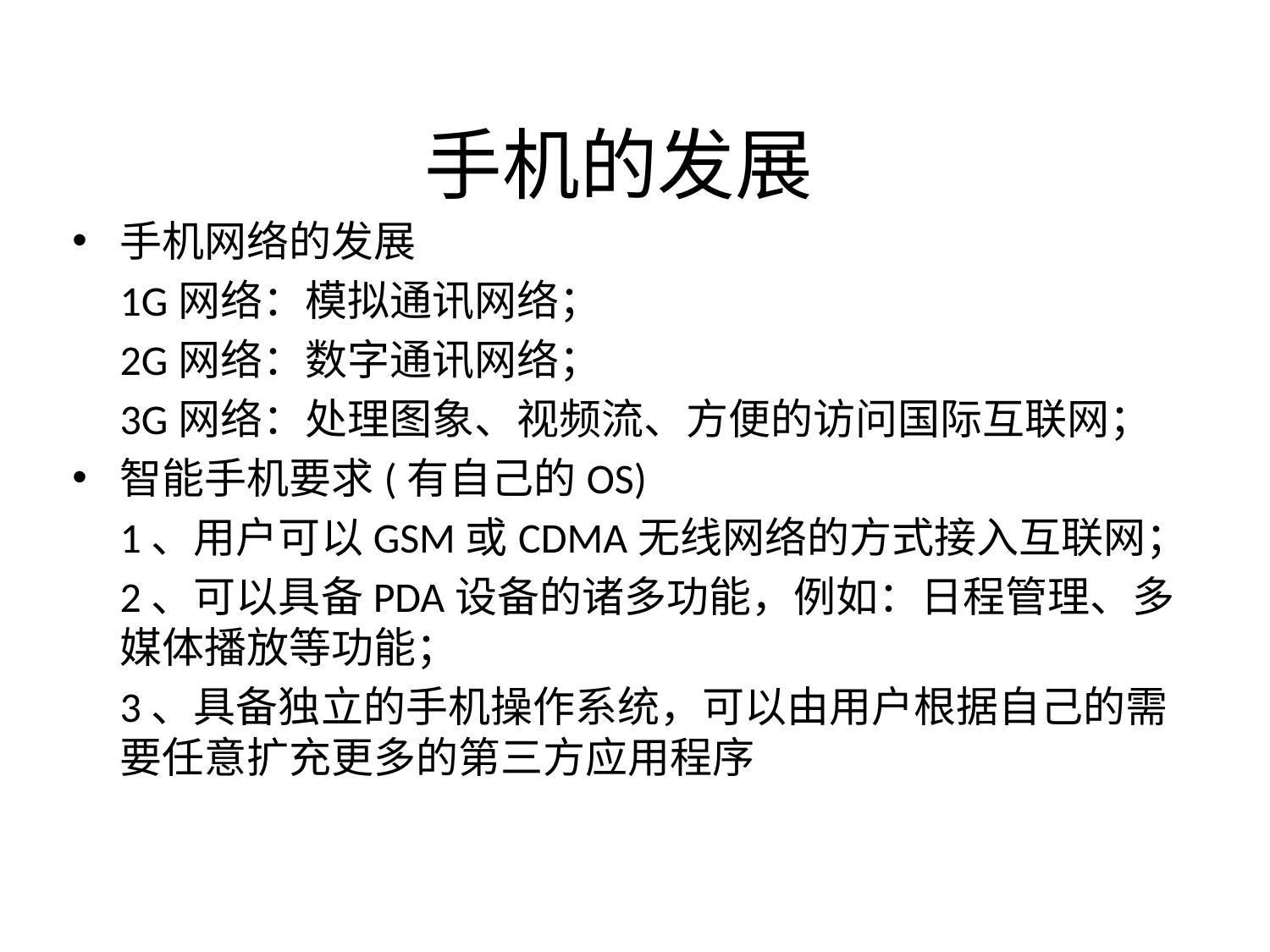

# 手机的发展
手机网络的发展
	1G网络：模拟通讯网络；
	2G网络：数字通讯网络；
	3G网络：处理图象、视频流、方便的访问国际互联网；
智能手机要求(有自己的OS)
	1、用户可以GSM或CDMA无线网络的方式接入互联网；
	2、可以具备PDA设备的诸多功能，例如：日程管理、多媒体播放等功能；
	3、具备独立的手机操作系统，可以由用户根据自己的需要任意扩充更多的第三方应用程序